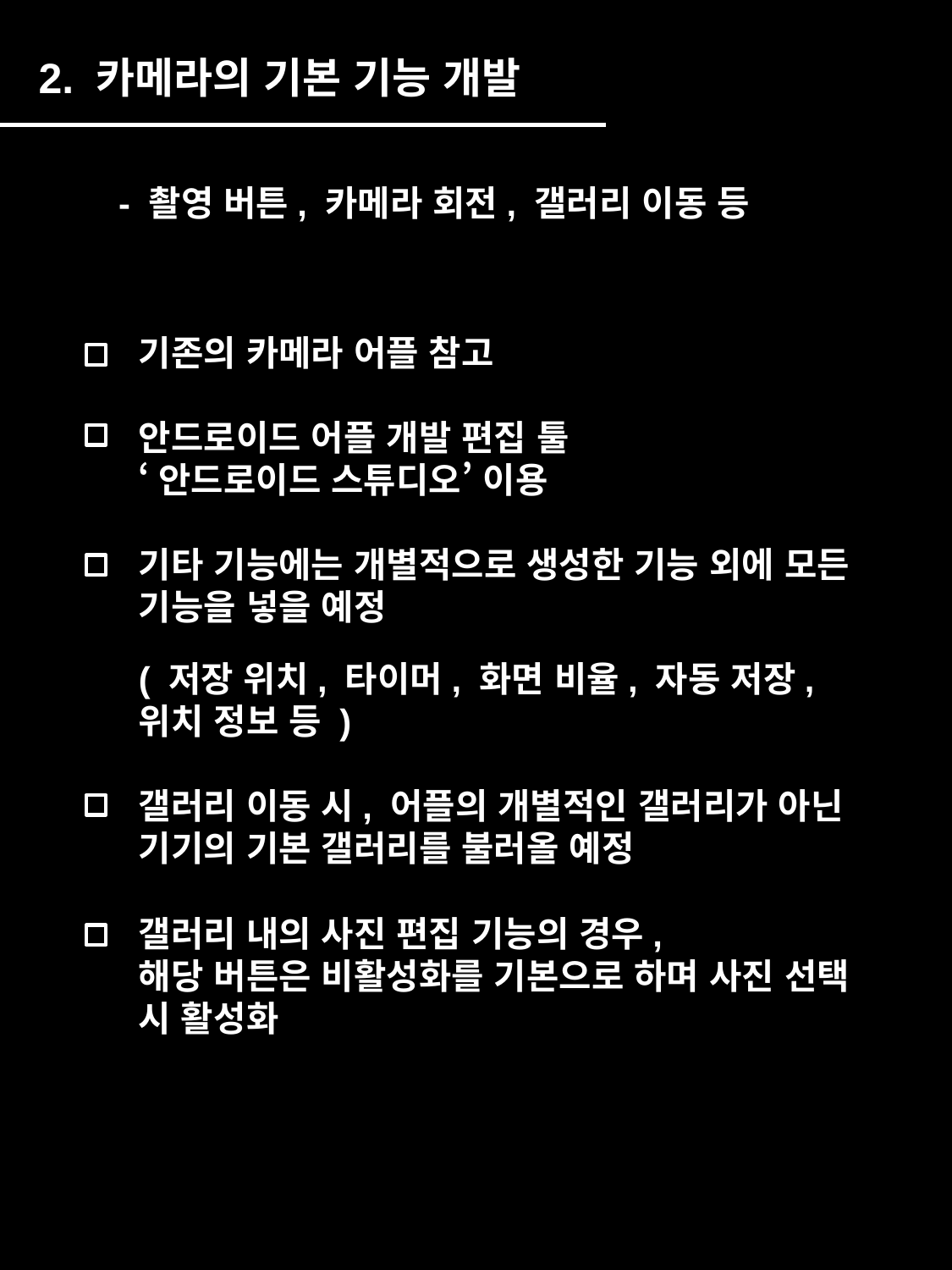

2. 카메라의 기본 기능 개발
- 촬영 버튼, 카메라 회전, 갤러리 이동 등
기존의 카메라 어플 참고

안드로이드 어플 개발 편집 툴
‘안드로이드 스튜디오’ 이용

기타 기능에는 개별적으로 생성한 기능 외에 모든 기능을 넣을 예정

( 저장 위치, 타이머, 화면 비율, 자동 저장,
위치 정보 등 )

갤러리 이동 시, 어플의 개별적인 갤러리가 아닌 기기의 기본 갤러리를 불러올 예정

갤러리 내의 사진 편집 기능의 경우,
해당 버튼은 비활성화를 기본으로 하며 사진 선택 시 활성화